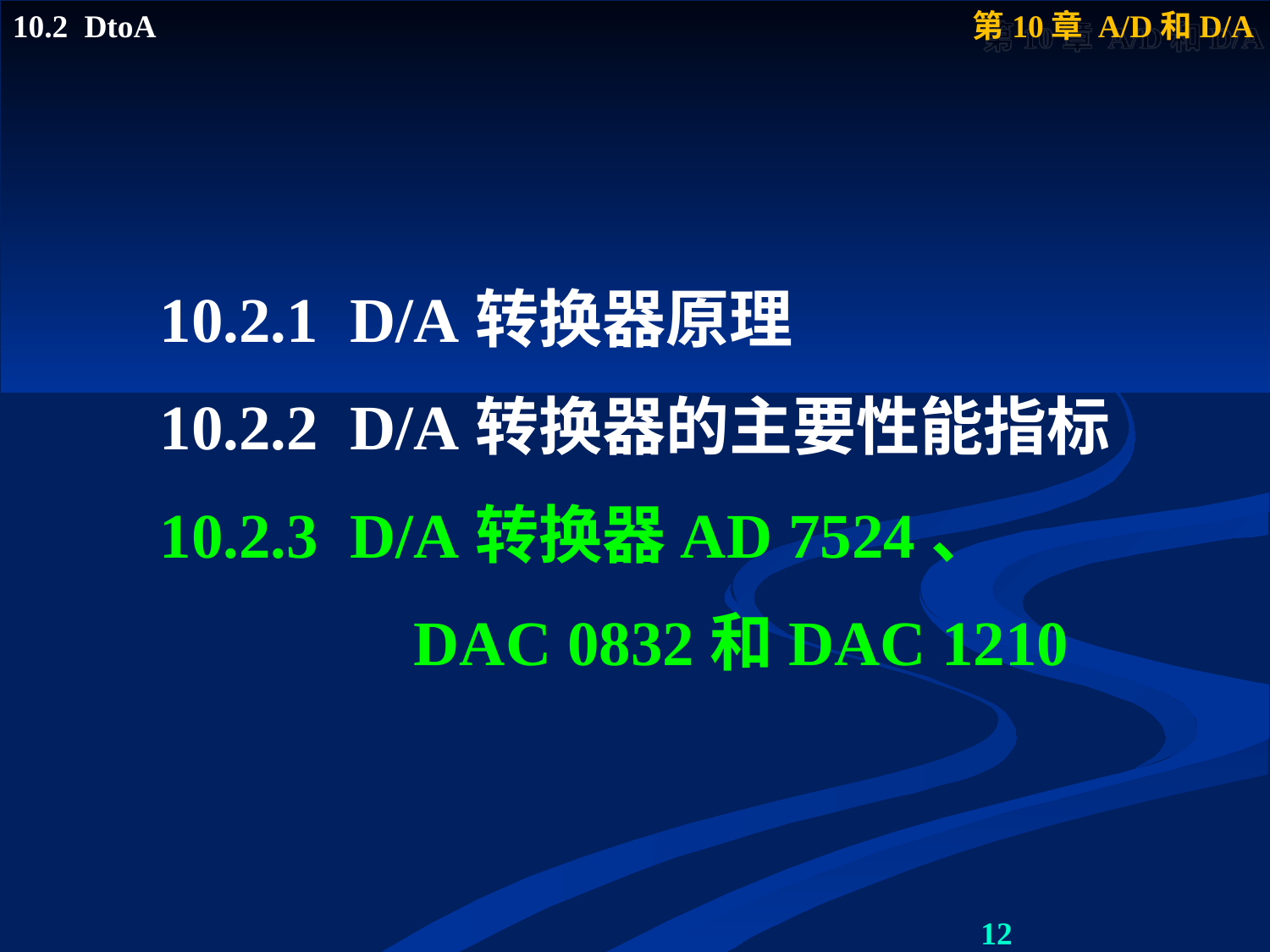

10.2.1  D/A转换器原理
10.2.2  D/A转换器的主要性能指标
10.2.3  D/A转换器AD 7524、
                DAC 0832和DAC 1210